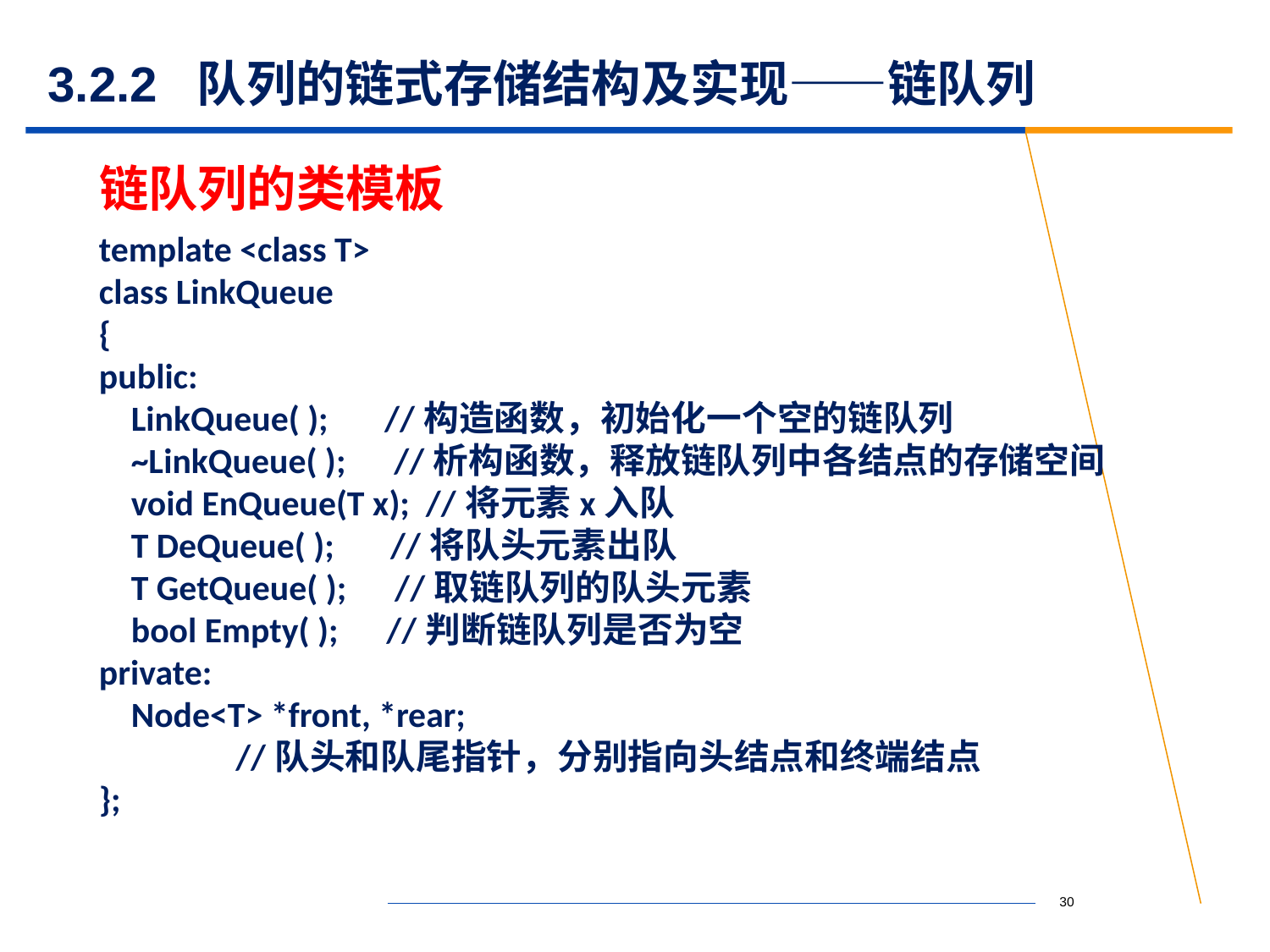

# 3.2.2  队列的链式存储结构及实现——链队列
链队列的类模板
template <class T>
class LinkQueue
{
public:
    LinkQueue( );       //构造函数，初始化一个空的链队列
    ~LinkQueue( );      //析构函数，释放链队列中各结点的存储空间
    void EnQueue(T x);  //将元素x入队
    T DeQueue( );       //将队头元素出队
    T GetQueue( );      //取链队列的队头元素
    bool Empty( );      //判断链队列是否为空
private:
    Node<T> *front, *rear;
                 //队头和队尾指针，分别指向头结点和终端结点
};